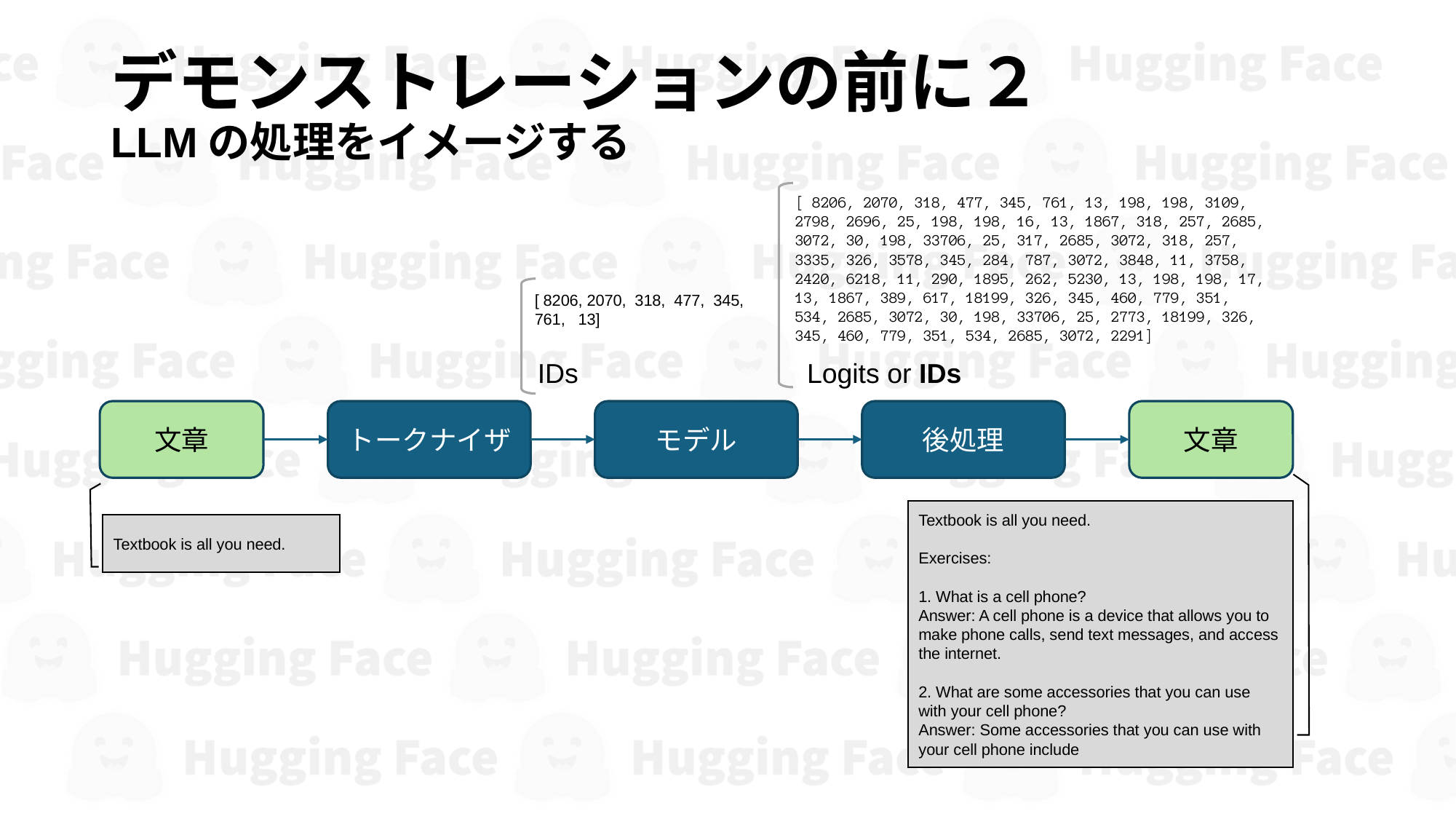

# デモンストレーションの前に２ LLMの処理をイメージする

[ 8206, 2070, 318, 477, 345, 761, 13, 198, 198, 3109, 2798, 2696, 25, 198, 198, 16, 13, 1867, 318, 257, 2685, 3072, 30, 198, 33706, 25, 317, 2685, 3072, 318, 257, 3335, 326, 3578, 345, 284, 787, 3072, 3848, 11, 3758, 2420, 6218, 11, 290, 1895, 262, 5230, 13, 198, 198, 17, 13, 1867, 389, 617, 18199, 326, 345, 460, 779, 351, 534, 2685, 3072, 30, 198, 33706, 25, 2773, 18199, 326, 345, 460, 779, 351, 534, 2685, 3072, 2291]

[ 8206, 2070,  318,  477,  345,  761,   13]
IDs
Logits or IDs
文章
トークナイザ
モデル
後処理
文章
Textbook is all you need.

Exercises:

1. What is a cell phone?
Answer: A cell phone is a device that allows you to make phone calls, send text messages, and access the internet.

2. What are some accessories that you can use with your cell phone?
Answer: Some accessories that you can use with your cell phone include
Textbook is all you need.